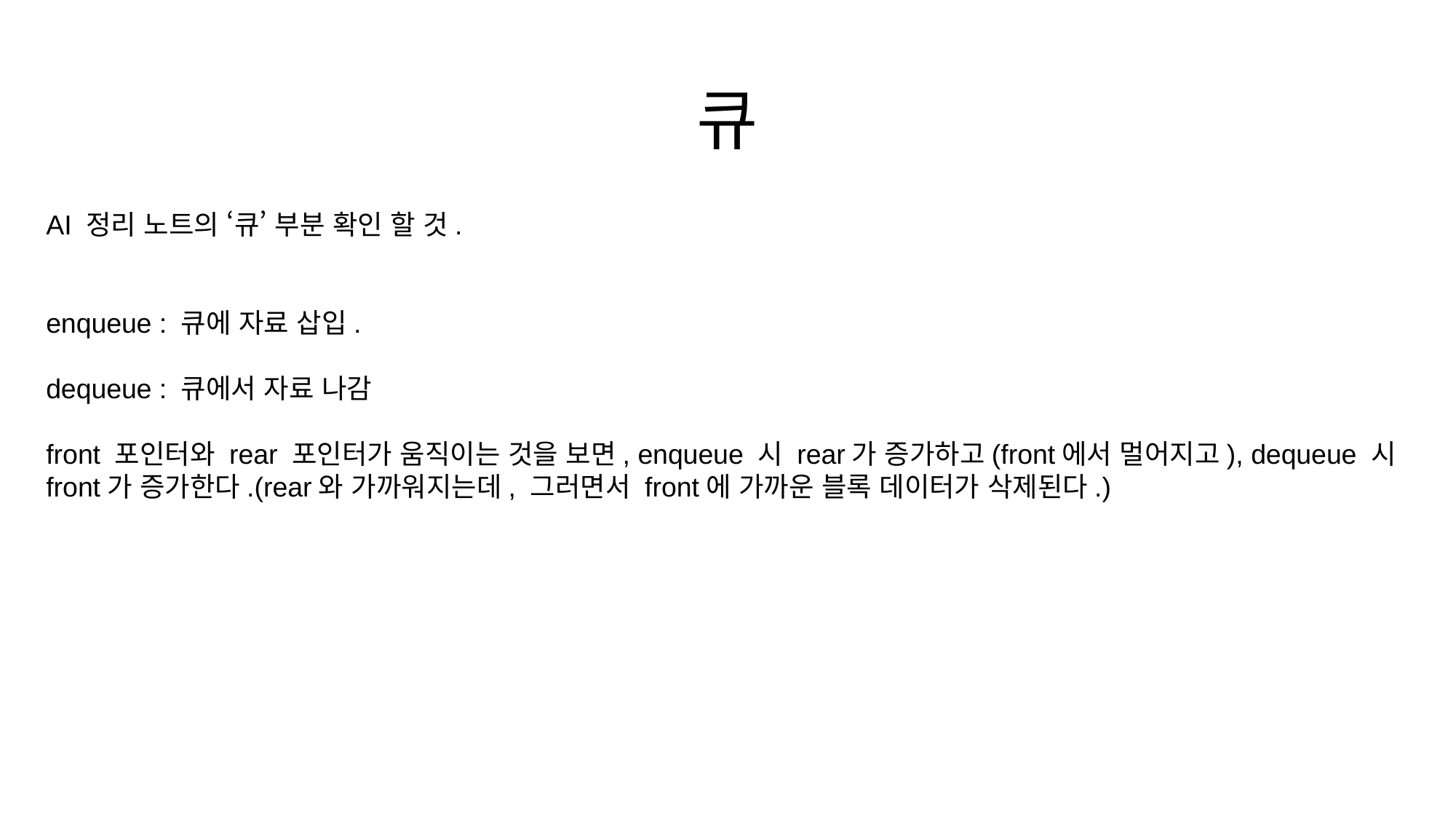

# 큐
AI 정리 노트의 ‘큐’ 부분 확인 할 것.

enqueue : 큐에 자료 삽입.

dequeue : 큐에서 자료 나감

front 포인터와 rear 포인터가 움직이는 것을 보면, enqueue 시 rear가 증가하고(front에서 멀어지고), dequeue 시 front가 증가한다.(rear와 가까워지는데, 그러면서 front에 가까운 블록 데이터가 삭제된다.)